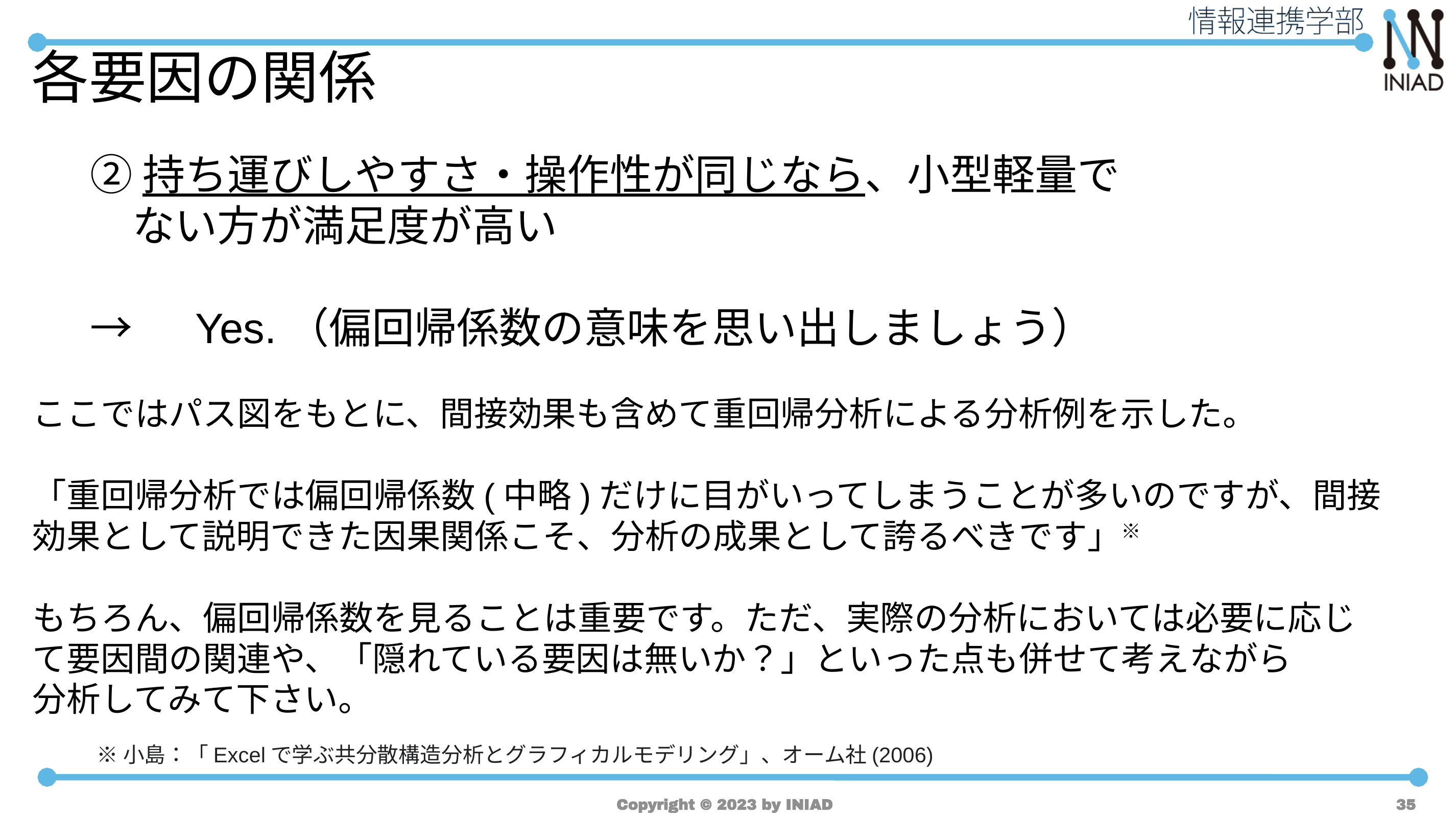

# 各要因の関係
②持ち運びしやすさ・操作性が同じなら、小型軽量で
　ない方が満足度が高い

→　Yes.（偏回帰係数の意味を思い出しましょう）
ここではパス図をもとに、間接効果も含めて重回帰分析による分析例を示した。

「重回帰分析では偏回帰係数(中略)だけに目がいってしまうことが多いのですが、間接効果として説明できた因果関係こそ、分析の成果として誇るべきです」※

もちろん、偏回帰係数を見ることは重要です。ただ、実際の分析においては必要に応じて要因間の関連や、「隠れている要因は無いか？」といった点も併せて考えながら
分析してみて下さい。
※小島：「Excelで学ぶ共分散構造分析とグラフィカルモデリング」、オーム社(2006)
Copyright © 2023 by INIAD
35